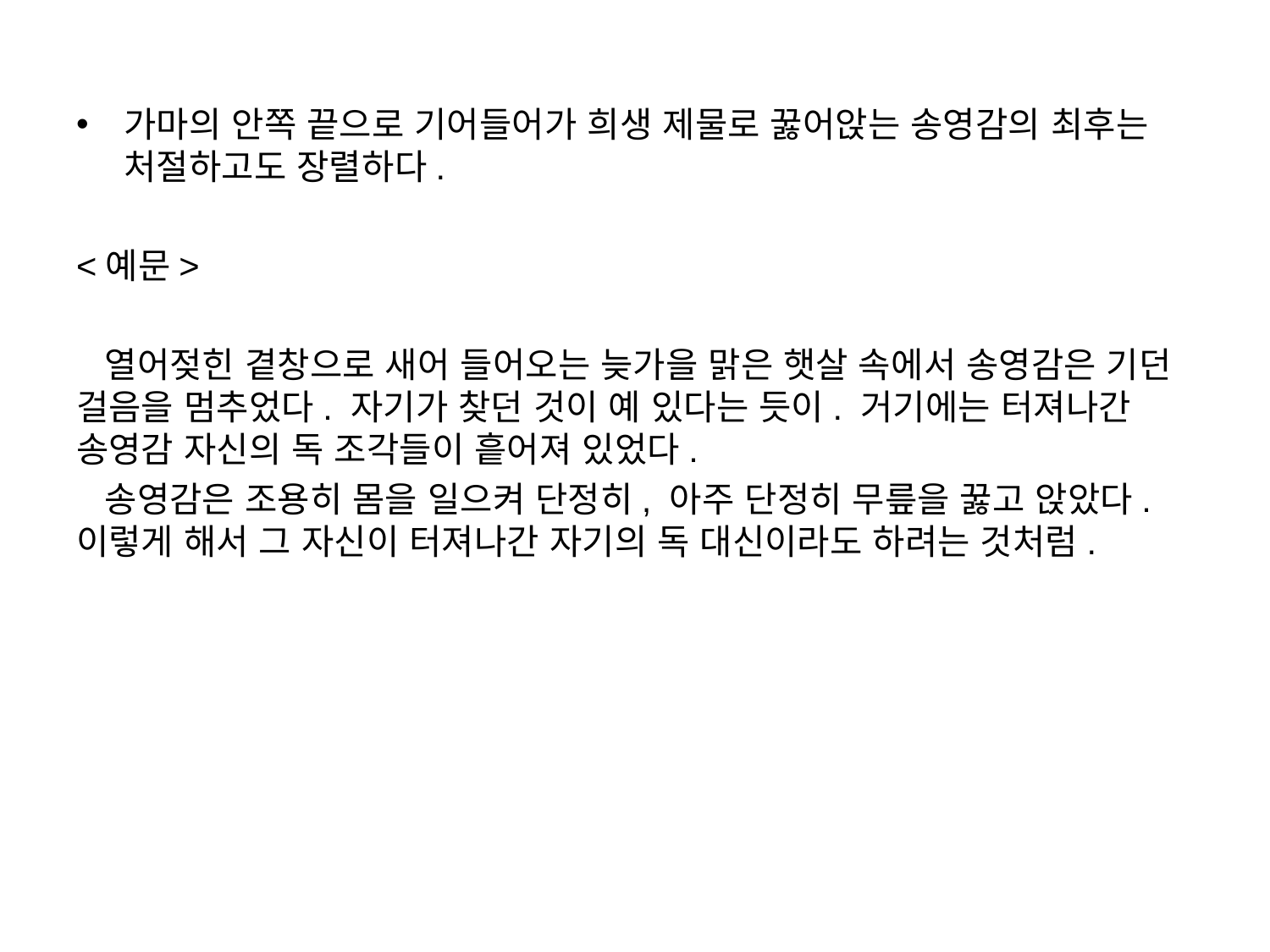

가마의 안쪽 끝으로 기어들어가 희생 제물로 꿇어앉는 송영감의 최후는 처절하고도 장렬하다.

<예문>

  열어젖힌 곁창으로 새어 들어오는 늦가을 맑은 햇살 속에서 송영감은 기던 걸음을 멈추었다. 자기가 찾던 것이 예 있다는 듯이. 거기에는 터져나간 송영감 자신의 독 조각들이 흩어져 있었다.
  송영감은 조용히 몸을 일으켜 단정히, 아주 단정히 무릎을 꿇고 앉았다. 이렇게 해서 그 자신이 터져나간 자기의 독 대신이라도 하려는 것처럼.